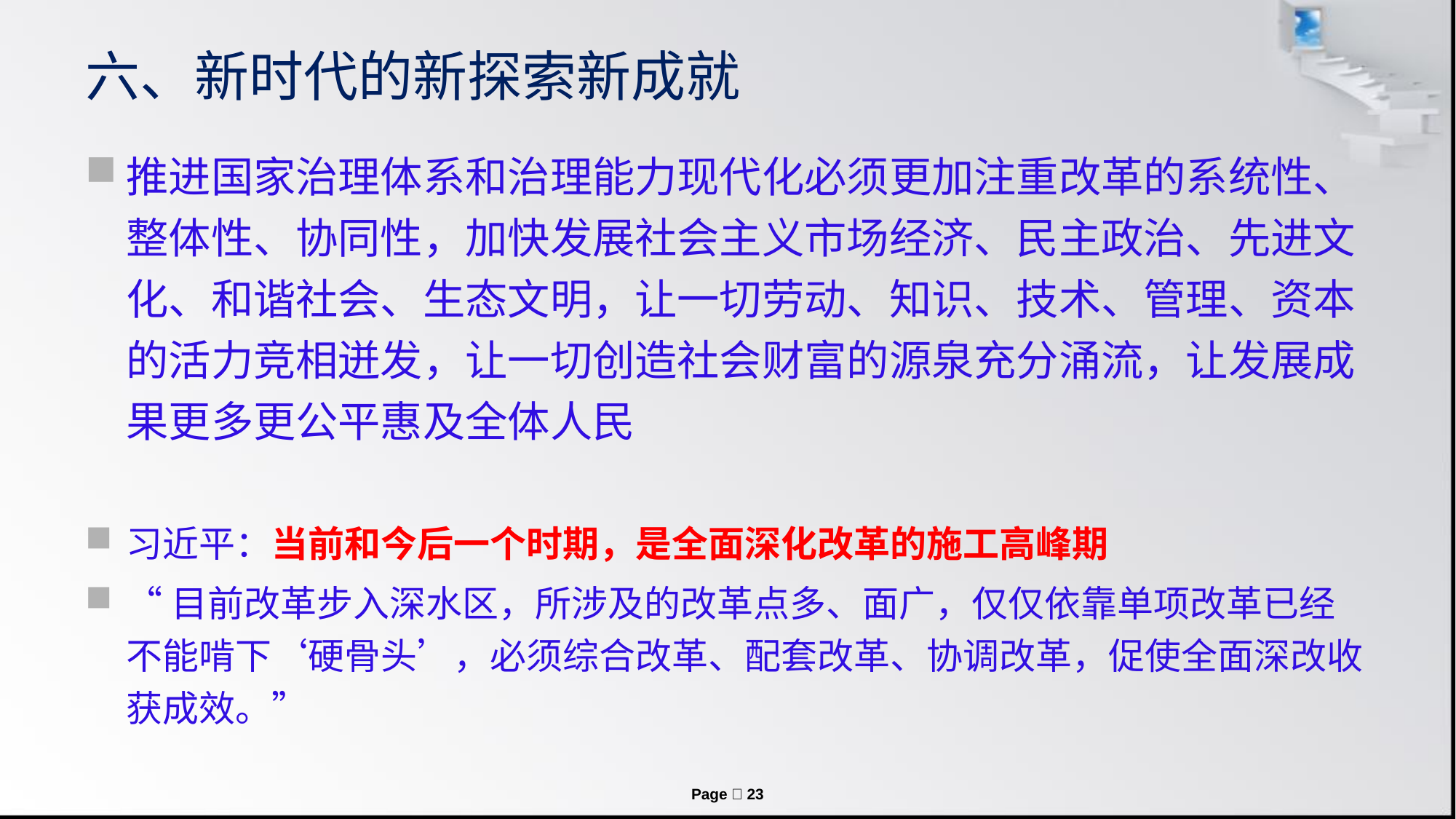

# 六、新时代的新探索新成就
推进国家治理体系和治理能力现代化必须更加注重改革的系统性、整体性、协同性，加快发展社会主义市场经济、民主政治、先进文化、和谐社会、生态文明，让一切劳动、知识、技术、管理、资本的活力竞相迸发，让一切创造社会财富的源泉充分涌流，让发展成果更多更公平惠及全体人民

习近平：当前和今后一个时期，是全面深化改革的施工高峰期
“目前改革步入深水区，所涉及的改革点多、面广，仅仅依靠单项改革已经不能啃下‘硬骨头’，必须综合改革、配套改革、协调改革，促使全面深改收获成效。”